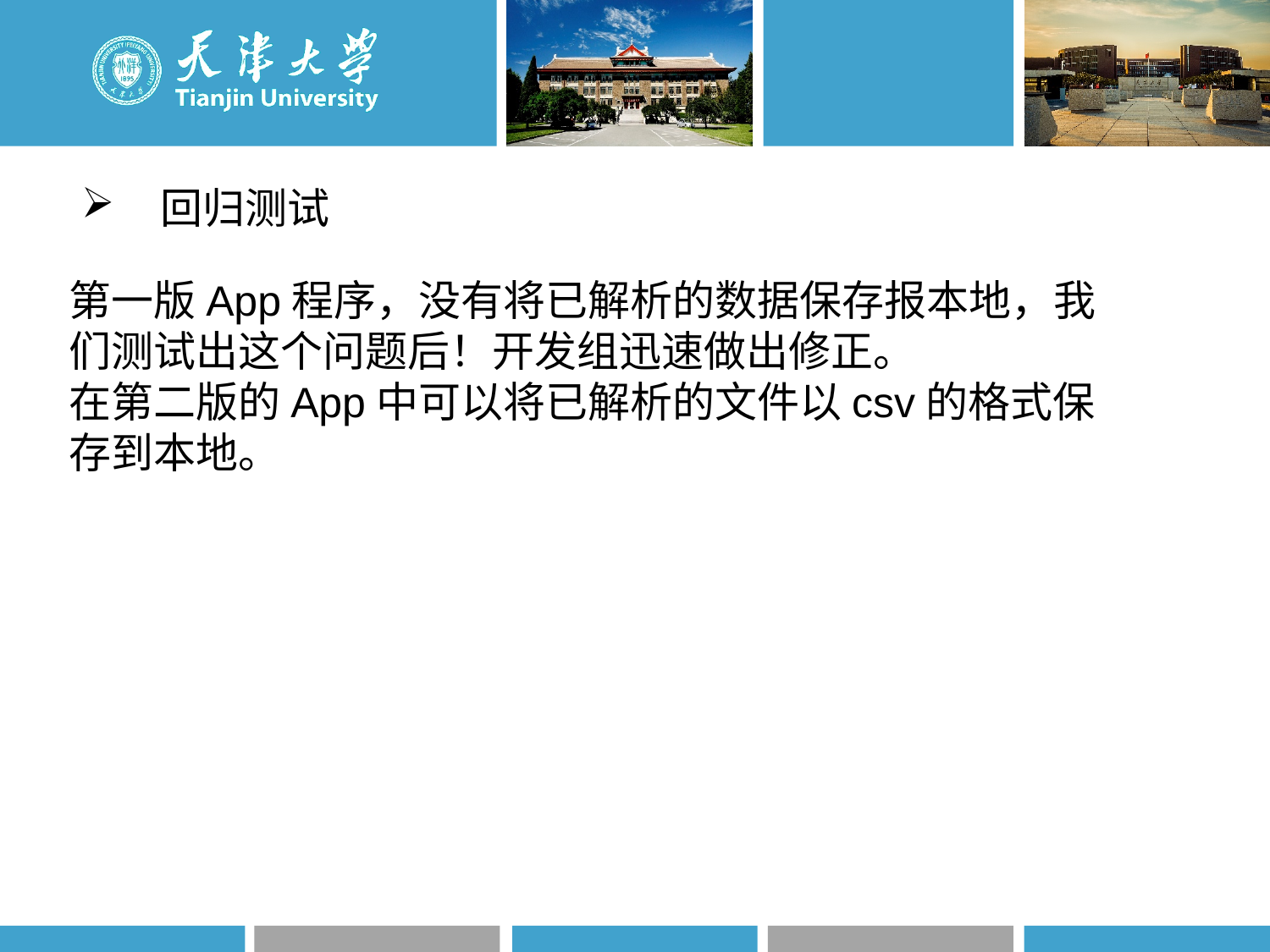

# 回归测试
第一版App程序，没有将已解析的数据保存报本地，我们测试出这个问题后！开发组迅速做出修正。
在第二版的App中可以将已解析的文件以csv的格式保存到本地。